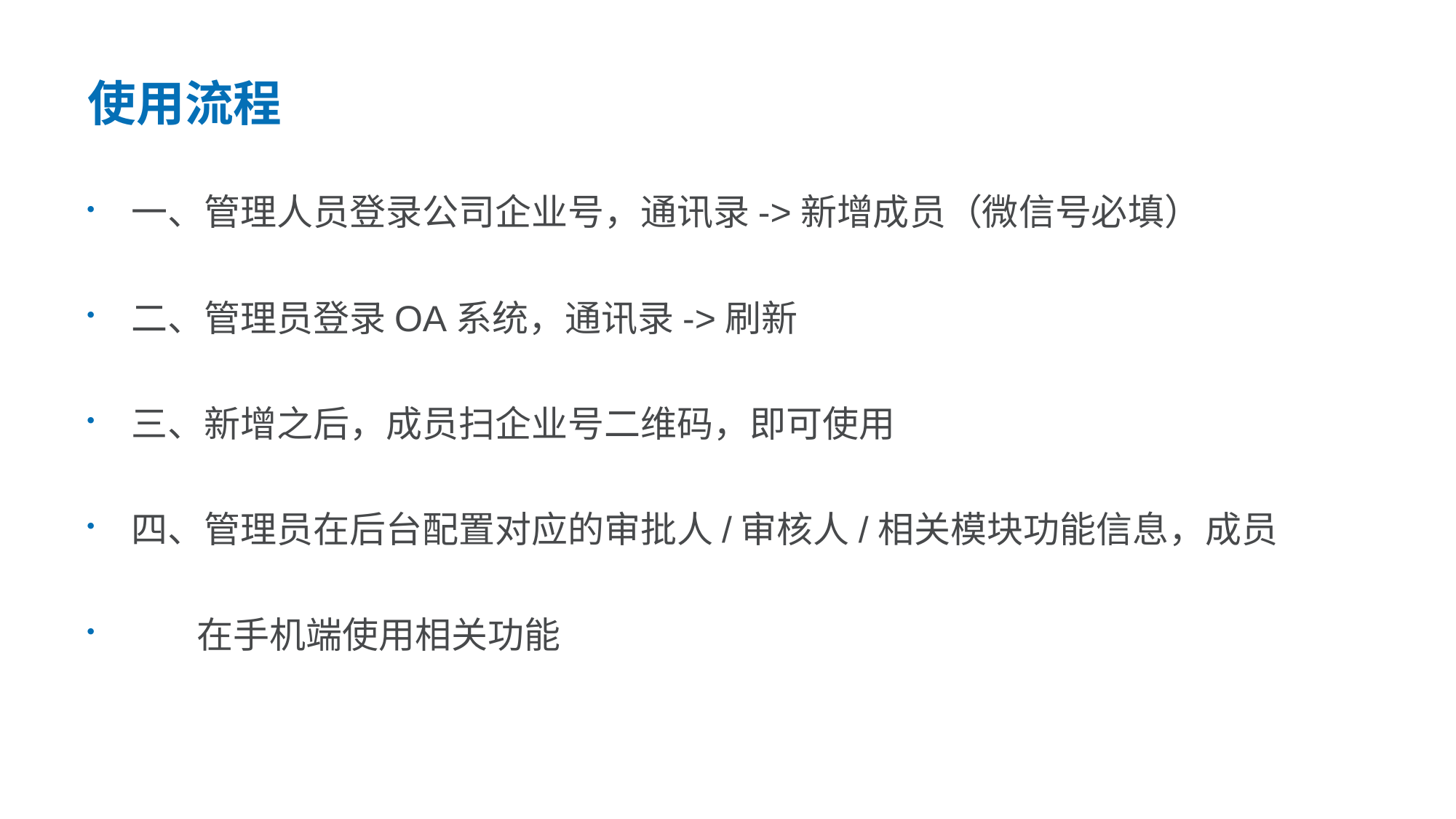

使用流程
一、管理人员登录公司企业号，通讯录->新增成员（微信号必填）

二、管理员登录OA系统，通讯录->刷新

三、新增之后，成员扫企业号二维码，即可使用

四、管理员在后台配置对应的审批人/审核人/相关模块功能信息，成员

       在手机端使用相关功能